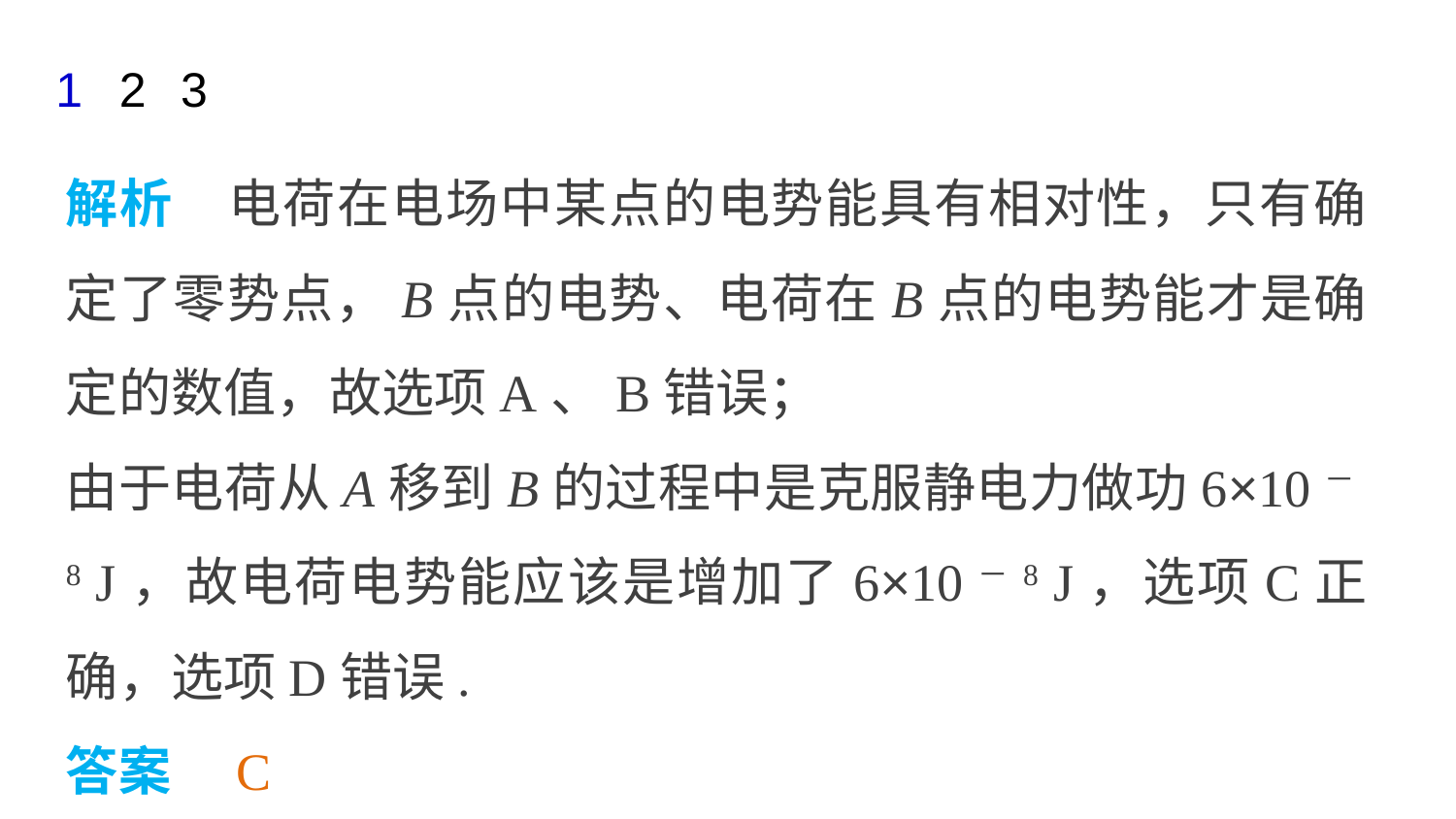

1
2
3
解析　电荷在电场中某点的电势能具有相对性，只有确定了零势点，B点的电势、电荷在B点的电势能才是确定的数值，故选项A、B错误；
由于电荷从A移到B的过程中是克服静电力做功6×10－8 J，故电荷电势能应该是增加了6×10－8 J，选项C正确，选项D错误.
答案　C